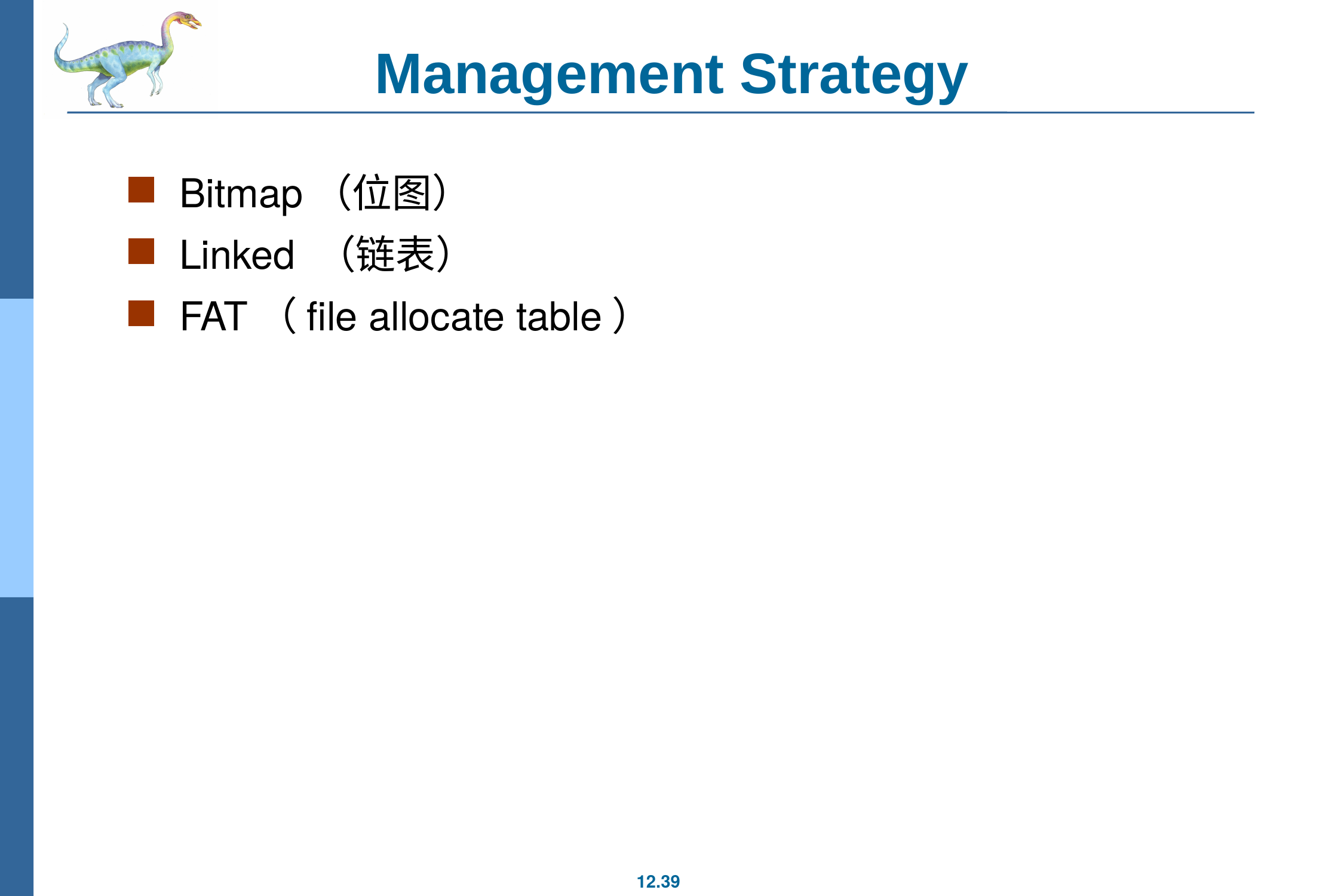

# Management Strategy
Bitmap（位图）
Linked （链表）
FAT（file allocate table）